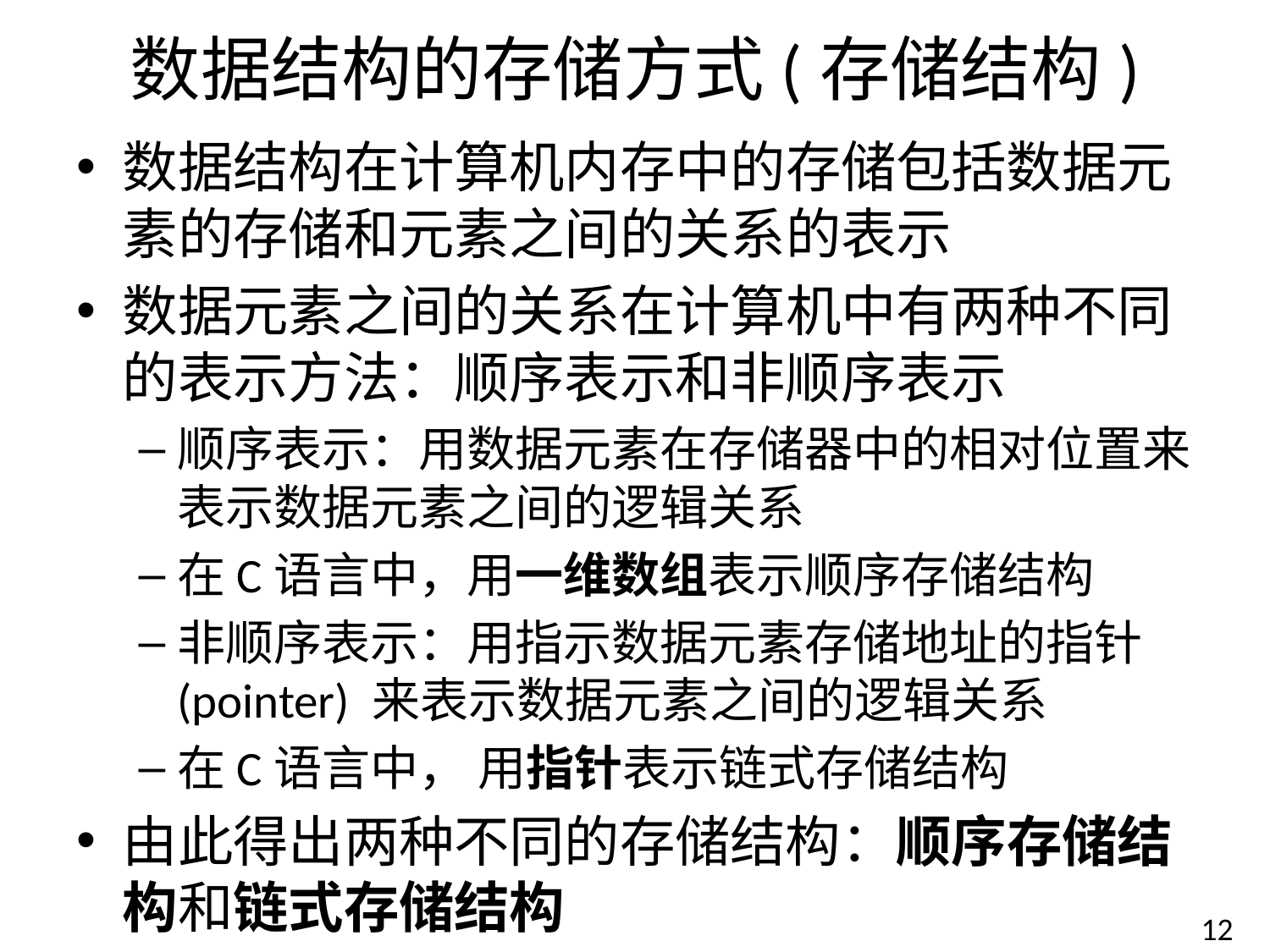

# 数据结构的存储方式(存储结构)
数据结构在计算机内存中的存储包括数据元素的存储和元素之间的关系的表示
数据元素之间的关系在计算机中有两种不同的表示方法：顺序表示和非顺序表示
顺序表示：用数据元素在存储器中的相对位置来表示数据元素之间的逻辑关系
在C语言中，用一维数组表示顺序存储结构
非顺序表示：用指示数据元素存储地址的指针(pointer) 来表示数据元素之间的逻辑关系
在C语言中， 用指针表示链式存储结构
由此得出两种不同的存储结构：顺序存储结构和链式存储结构

12